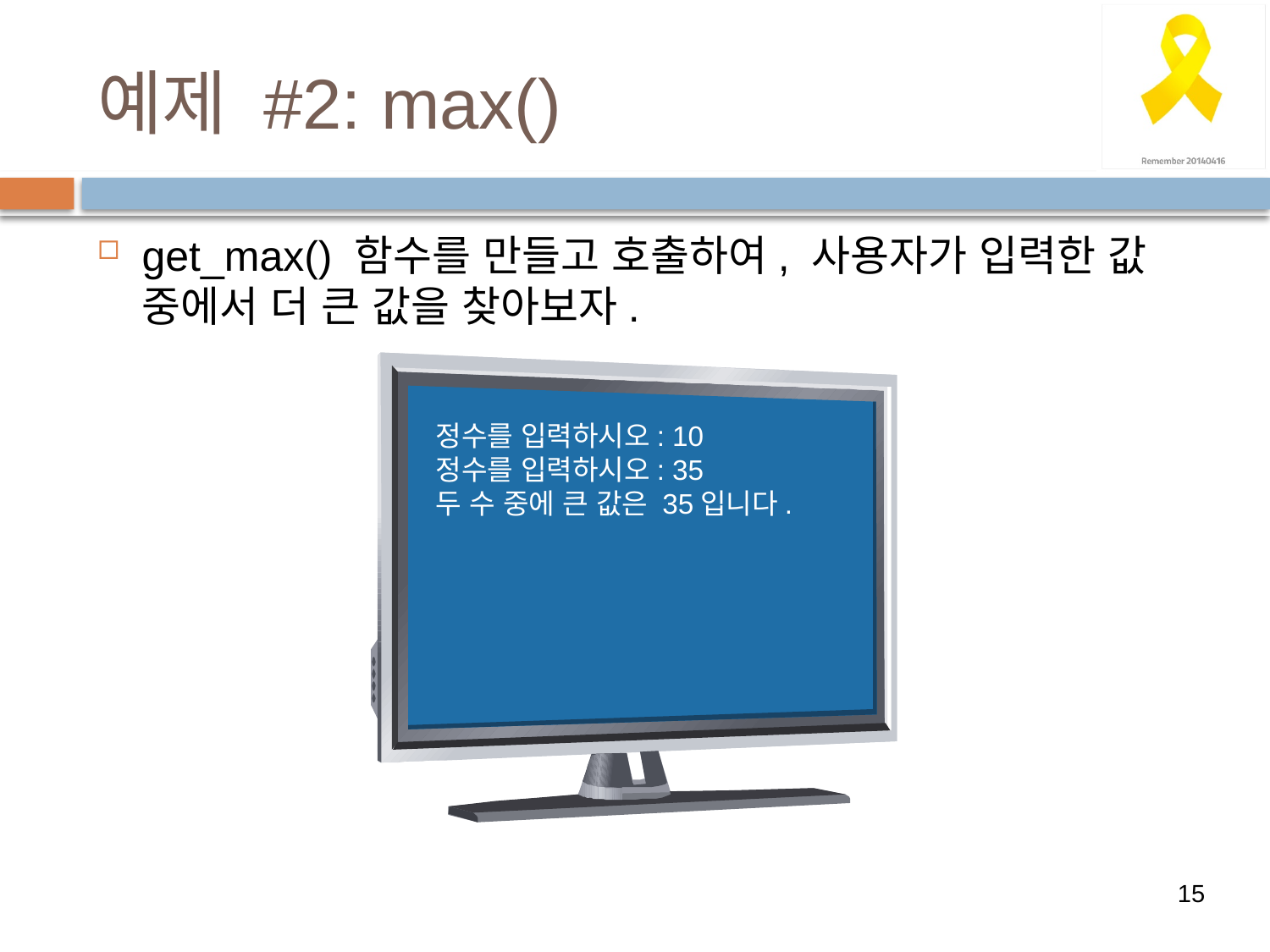

# 예제 #2: max()
get_max() 함수를 만들고 호출하여, 사용자가 입력한 값 중에서 더 큰 값을 찾아보자.

정수를 입력하시오: 10
정수를 입력하시오: 35
두 수 중에 큰 값은 35입니다.
15